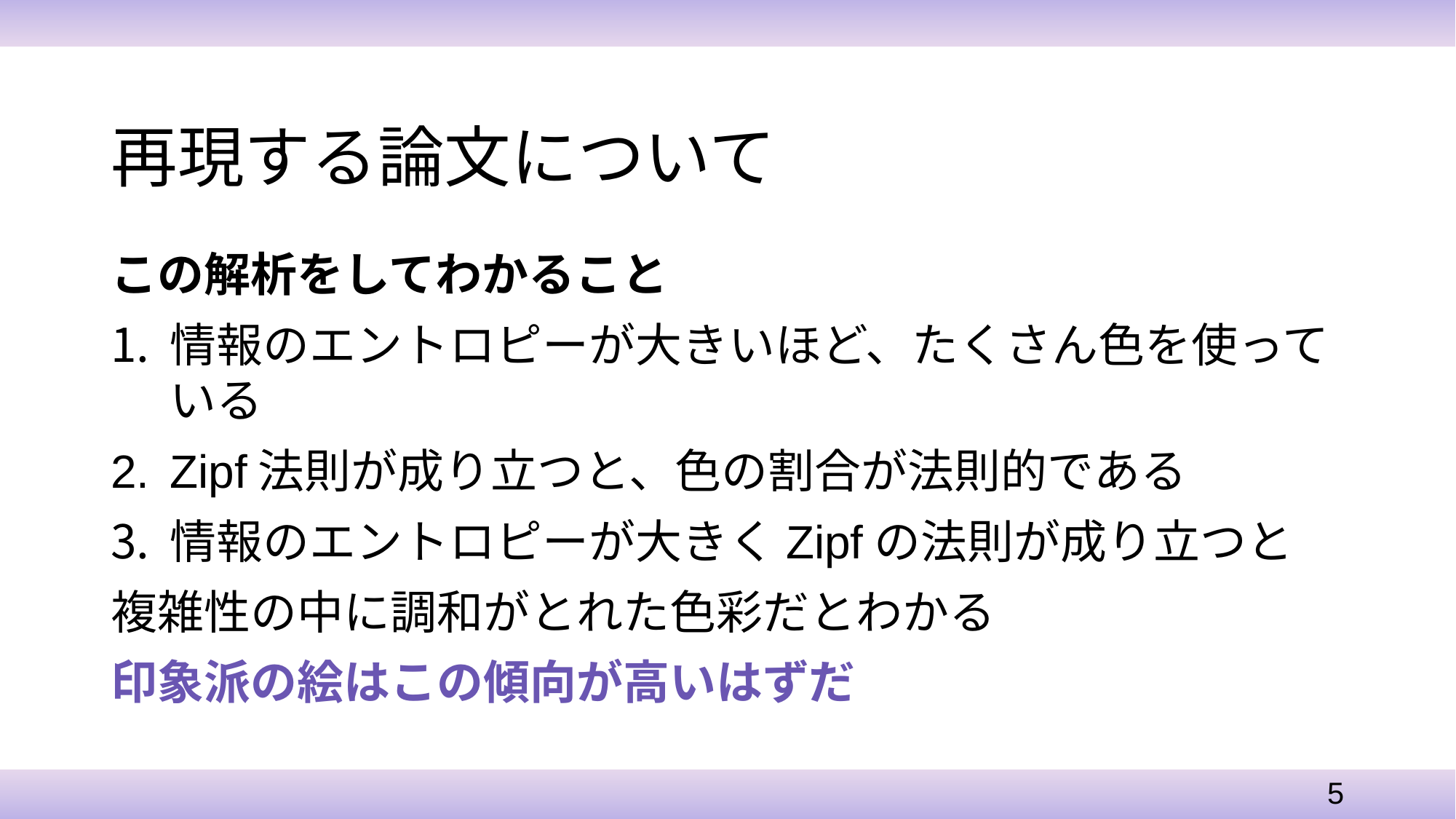

# 再現する論文について
この解析をしてわかること
情報のエントロピーが大きいほど、たくさん色を使っている
Zipf法則が成り立つと、色の割合が法則的である
情報のエントロピーが大きくZipfの法則が成り立つと
複雑性の中に調和がとれた色彩だとわかる
印象派の絵はこの傾向が高いはずだ
5